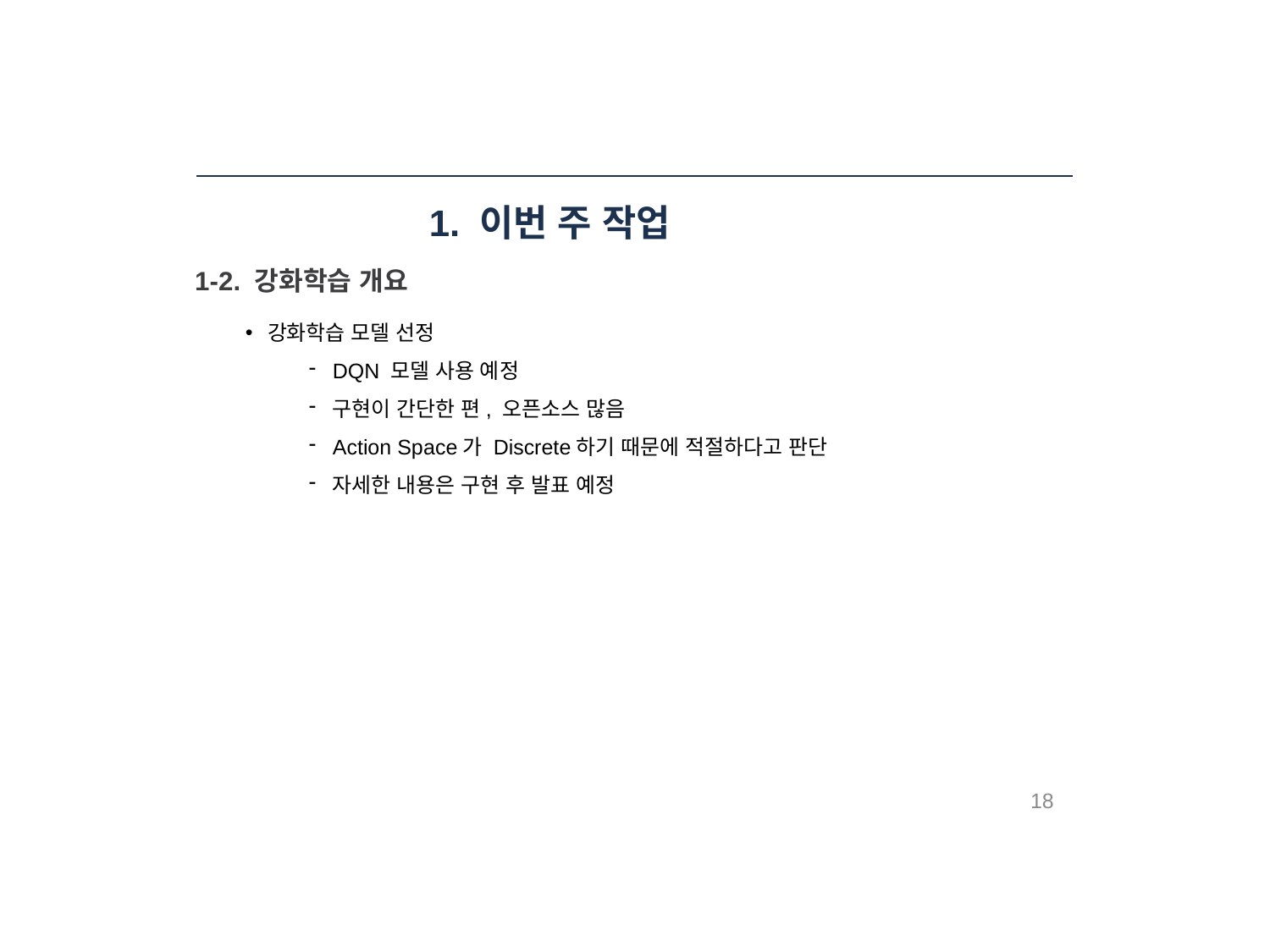

# 1. 이번 주 작업
1-2. 강화학습 개요

강화학습 모델 선정
DQN 모델 사용 예정
구현이 간단한 편, 오픈소스 많음
Action Space가 Discrete하기 때문에 적절하다고 판단
자세한 내용은 구현 후 발표 예정
18